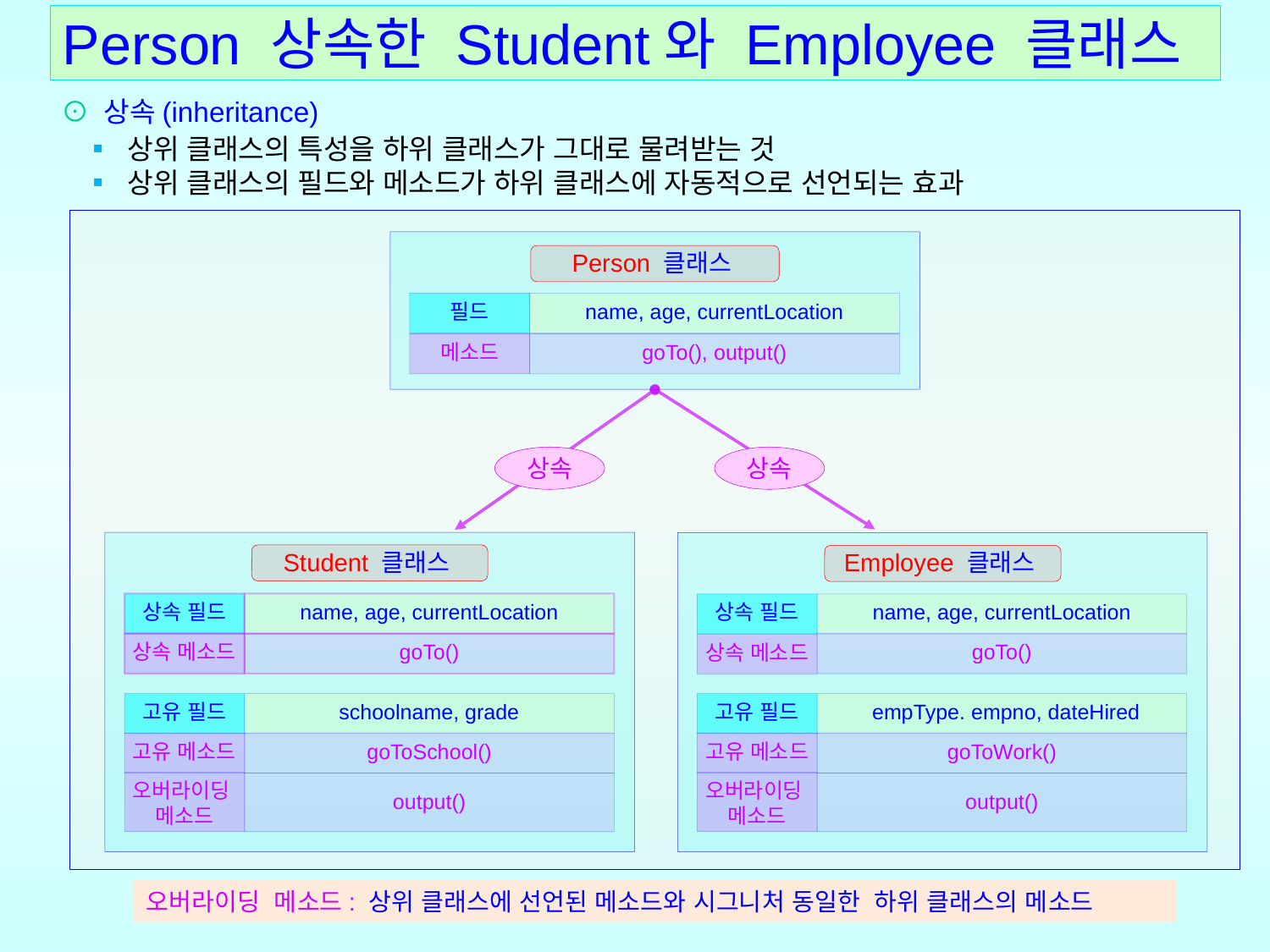

# Person 상속한 Student와 Employee 클래스
⊙ 상속(inheritance)
   ▪ 상위 클래스의 특성을 하위 클래스가 그대로 물려받는 것
   ▪ 상위 클래스의 필드와 메소드가 하위 클래스에 자동적으로 선언되는 효과

Person 클래스
필드
name, age, currentLocation
메소드
goTo(), output()
상속
상속

Student 클래스
Employee 클래스
상속 필드
name, age, currentLocation
상속 필드
name, age, currentLocation
goTo()
goTo()
상속 메소드
상속 메소드
고유 필드
schoolname, grade
고유 필드
empType. empno, dateHired
고유 메소드
goToSchool()
고유 메소드
goToWork()
오버라이딩  메소드
오버라이딩  메소드
output()
output()
오버라이딩  메소드: 상위 클래스에 선언된 메소드와 시그니처 동일한  하위 클래스의 메소드